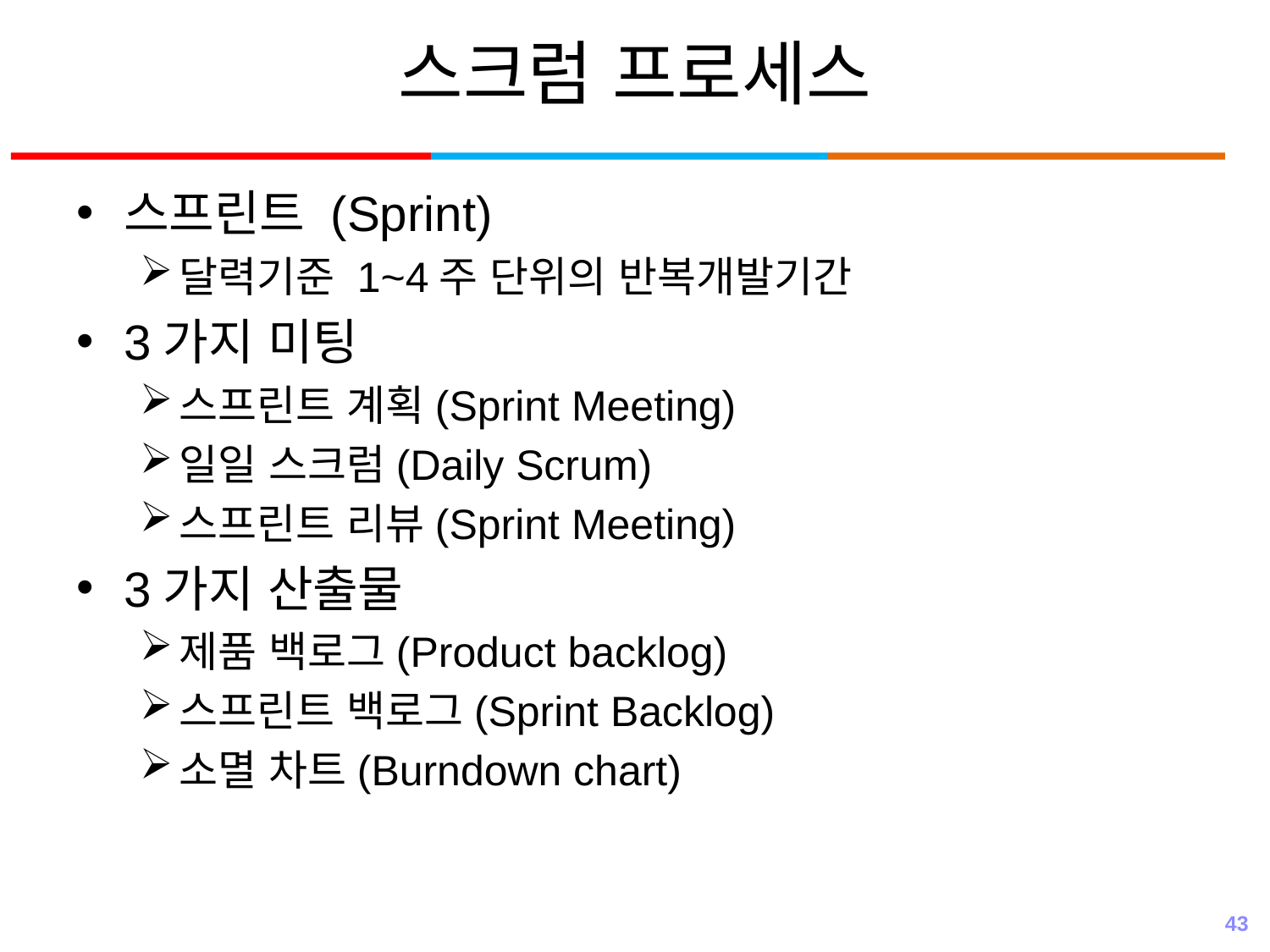

# 스크럼 프로세스
스프린트 (Sprint)
달력기준 1~4주 단위의 반복개발기간
3가지 미팅
스프린트 계획(Sprint Meeting)
일일 스크럼(Daily Scrum)
스프린트 리뷰(Sprint Meeting)
3가지 산출물
제품 백로그(Product backlog)
스프린트 백로그(Sprint Backlog)
소멸 차트(Burndown chart)
43